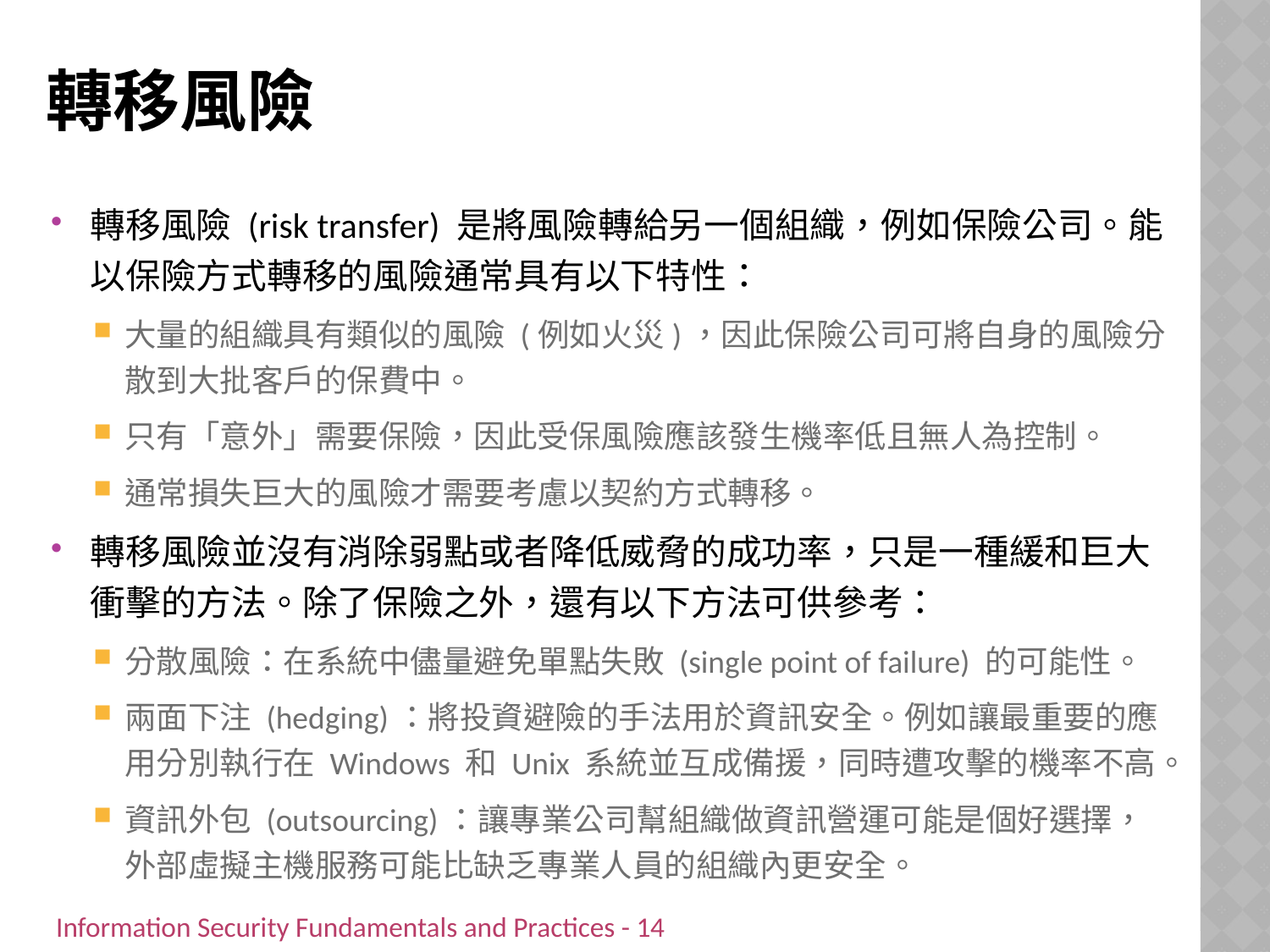

# 轉移風險
轉移風險 (risk transfer) 是將風險轉給另一個組織，例如保險公司。能以保險方式轉移的風險通常具有以下特性：
大量的組織具有類似的風險 (例如火災)，因此保險公司可將自身的風險分散到大批客戶的保費中。
只有「意外」需要保險，因此受保風險應該發生機率低且無人為控制。
通常損失巨大的風險才需要考慮以契約方式轉移。
轉移風險並沒有消除弱點或者降低威脅的成功率，只是一種緩和巨大衝擊的方法。除了保險之外，還有以下方法可供參考：
分散風險：在系統中儘量避免單點失敗 (single point of failure) 的可能性。
兩面下注 (hedging)：將投資避險的手法用於資訊安全。例如讓最重要的應用分別執行在 Windows 和 Unix 系統並互成備援，同時遭攻擊的機率不高。
資訊外包 (outsourcing)：讓專業公司幫組織做資訊營運可能是個好選擇，外部虛擬主機服務可能比缺乏專業人員的組織內更安全。